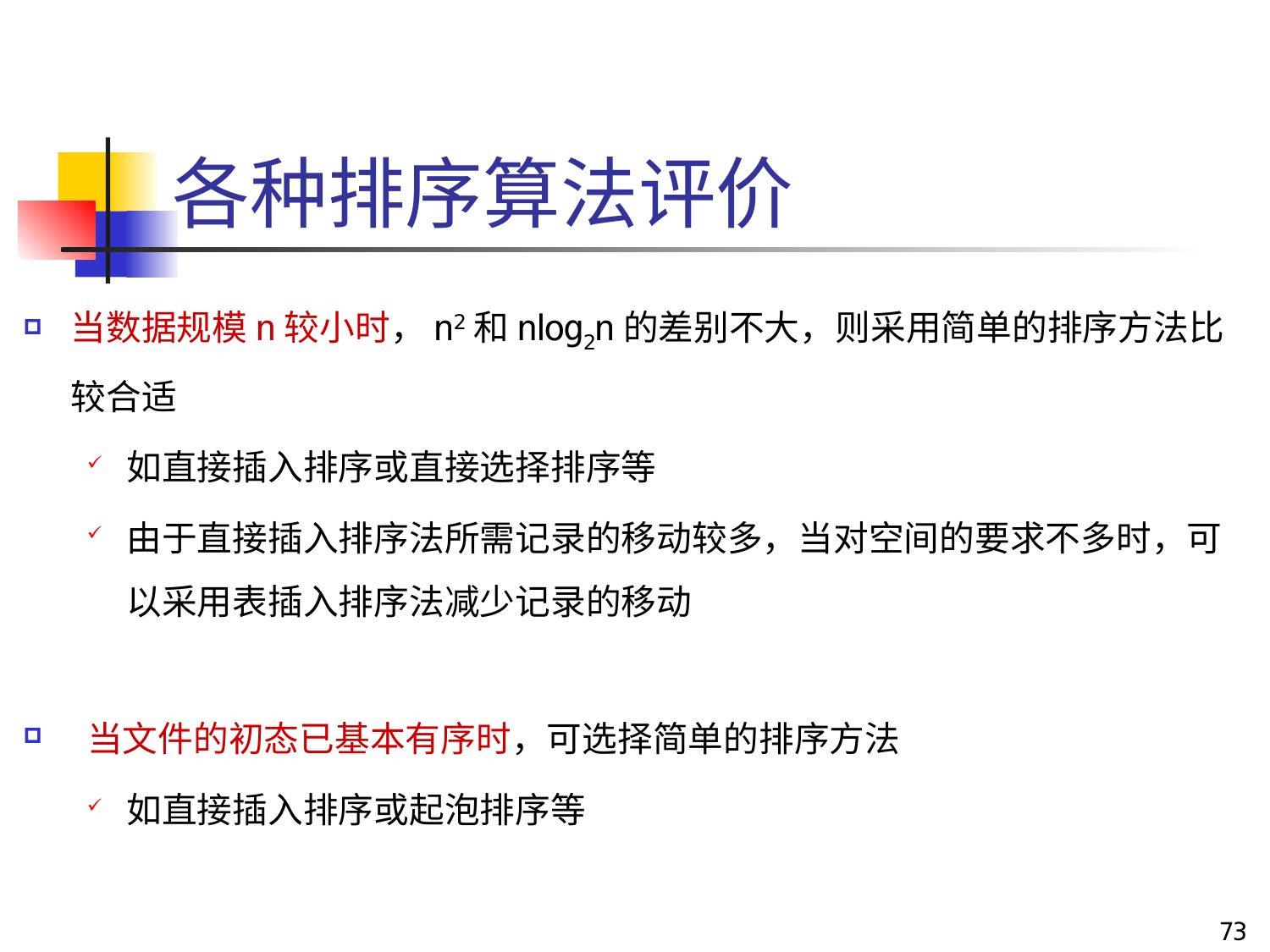

# 各种排序算法评价
当数据规模n较小时，n2和nlog2n的差别不大，则采用简单的排序方法比较合适
如直接插入排序或直接选择排序等
由于直接插入排序法所需记录的移动较多，当对空间的要求不多时，可以采用表插入排序法减少记录的移动

 当文件的初态已基本有序时，可选择简单的排序方法
如直接插入排序或起泡排序等

73